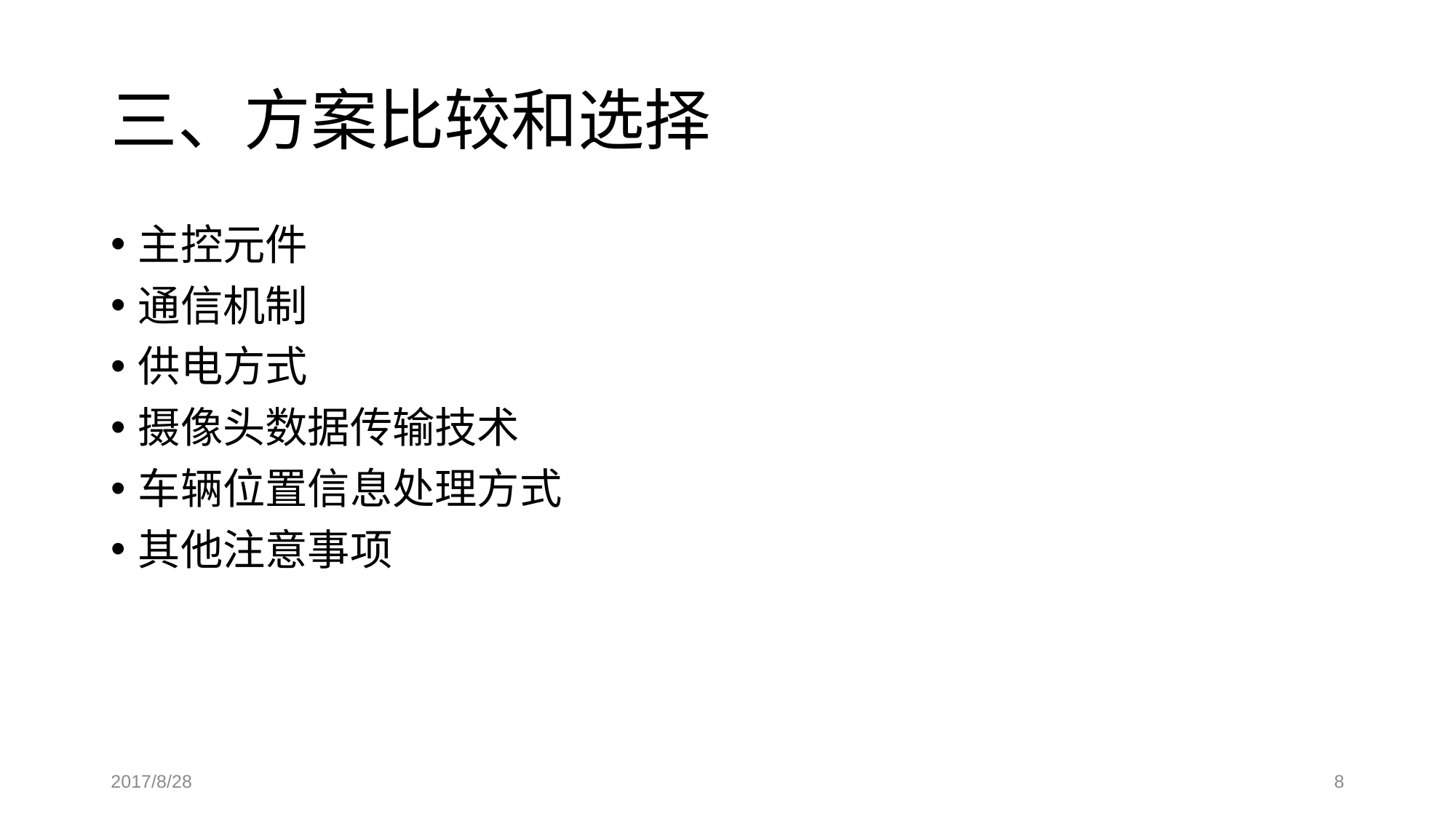

# 三、方案比较和选择
主控元件
通信机制
供电方式
摄像头数据传输技术
车辆位置信息处理方式
其他注意事项
2017/8/28
8